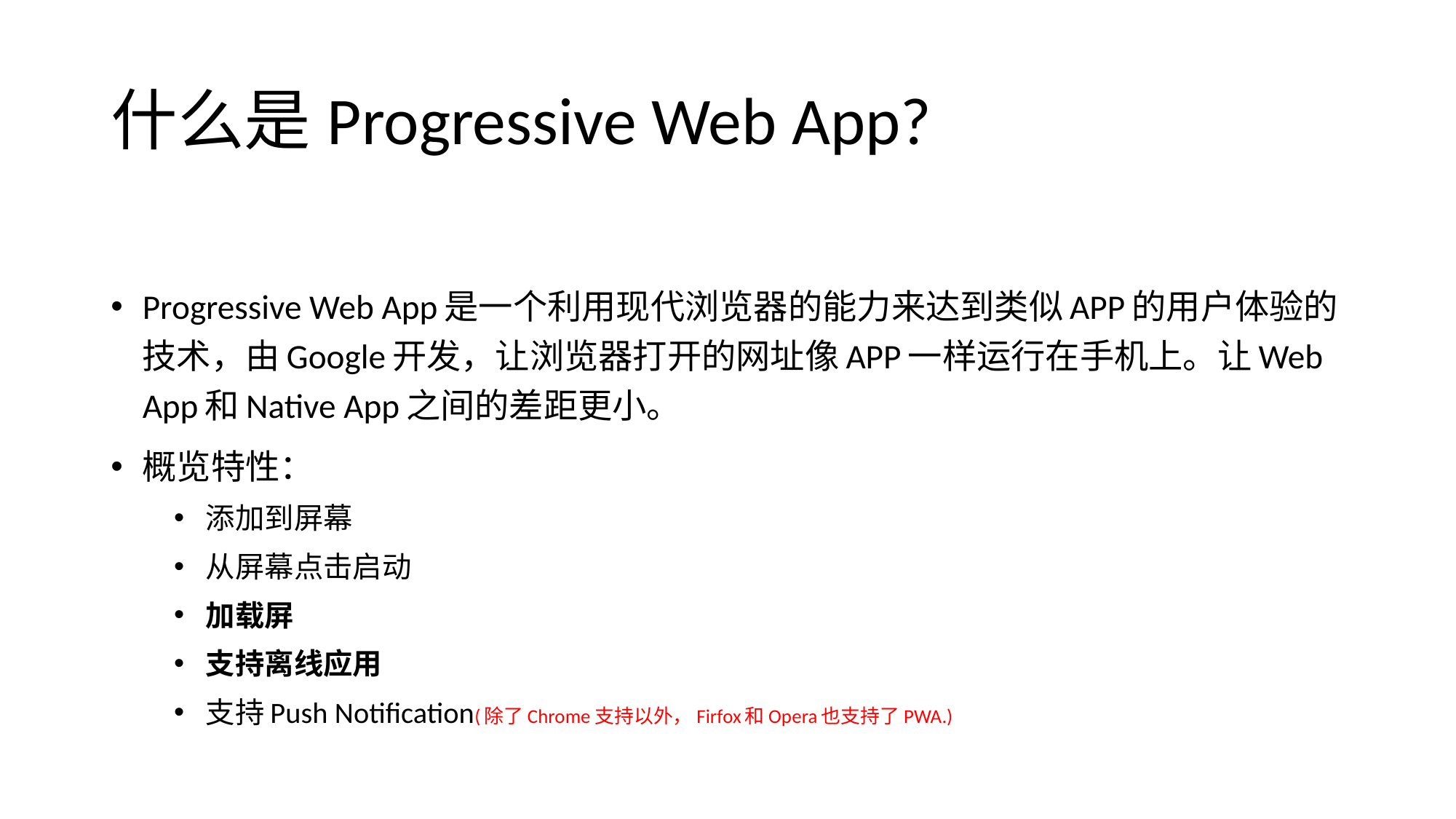

# 什么是Progressive Web App?

Progressive Web App是一个利用现代浏览器的能力来达到类似APP的用户体验的技术，由Google开发，让浏览器打开的网址像APP一样运行在手机上。让Web App和Native App之间的差距更小。
概览特性：
添加到屏幕
从屏幕点击启动
加载屏
支持离线应用
支持Push Notification(除了Chrome支持以外，Firfox和Opera也支持了PWA.)